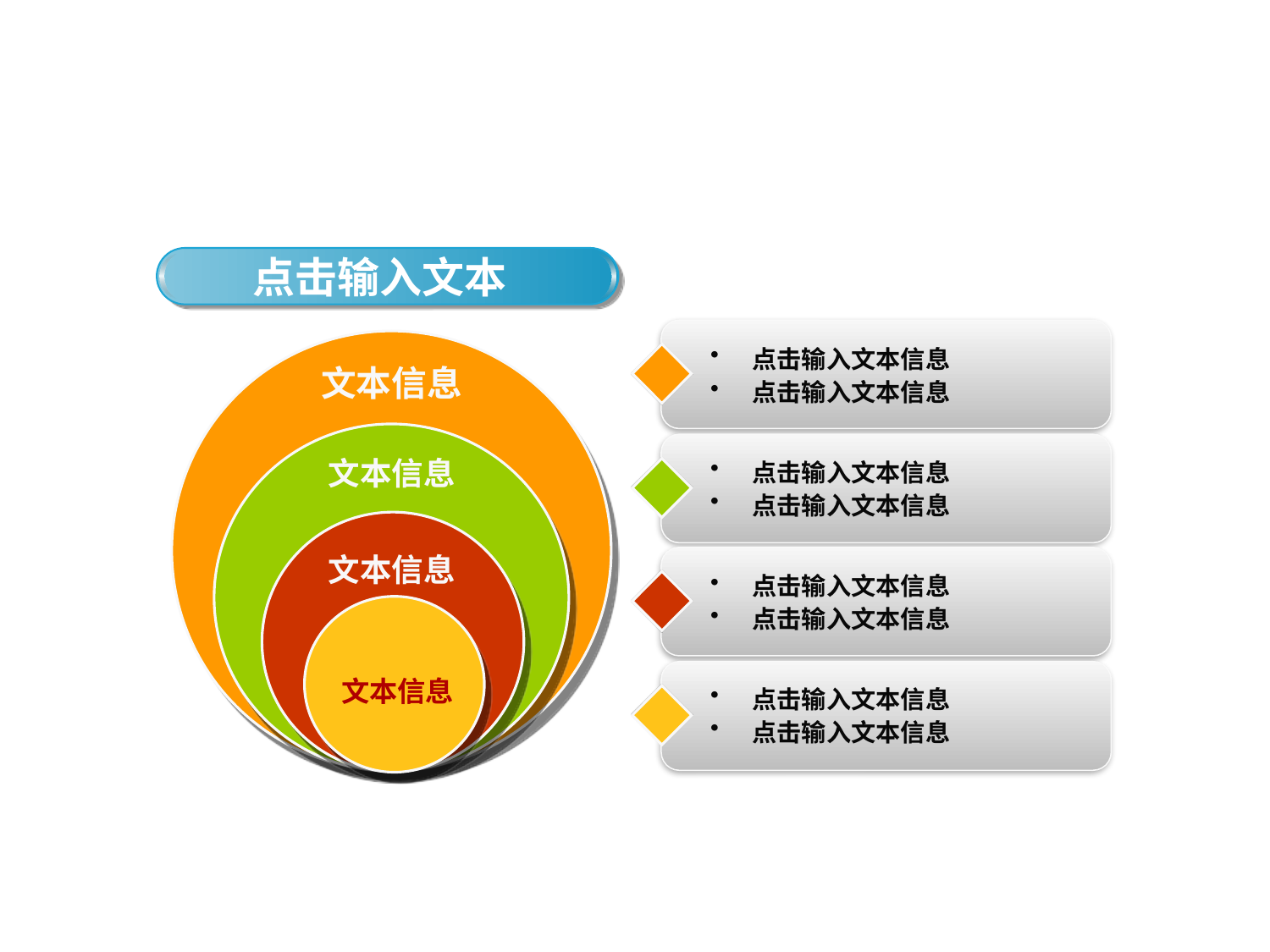

点击输入文本

 点击输入文本信息
 点击输入文本信息
文本信息

文本信息
 点击输入文本信息
 点击输入文本信息

文本信息

 点击输入文本信息
 点击输入文本信息

文本信息
 点击输入文本信息
 点击输入文本信息